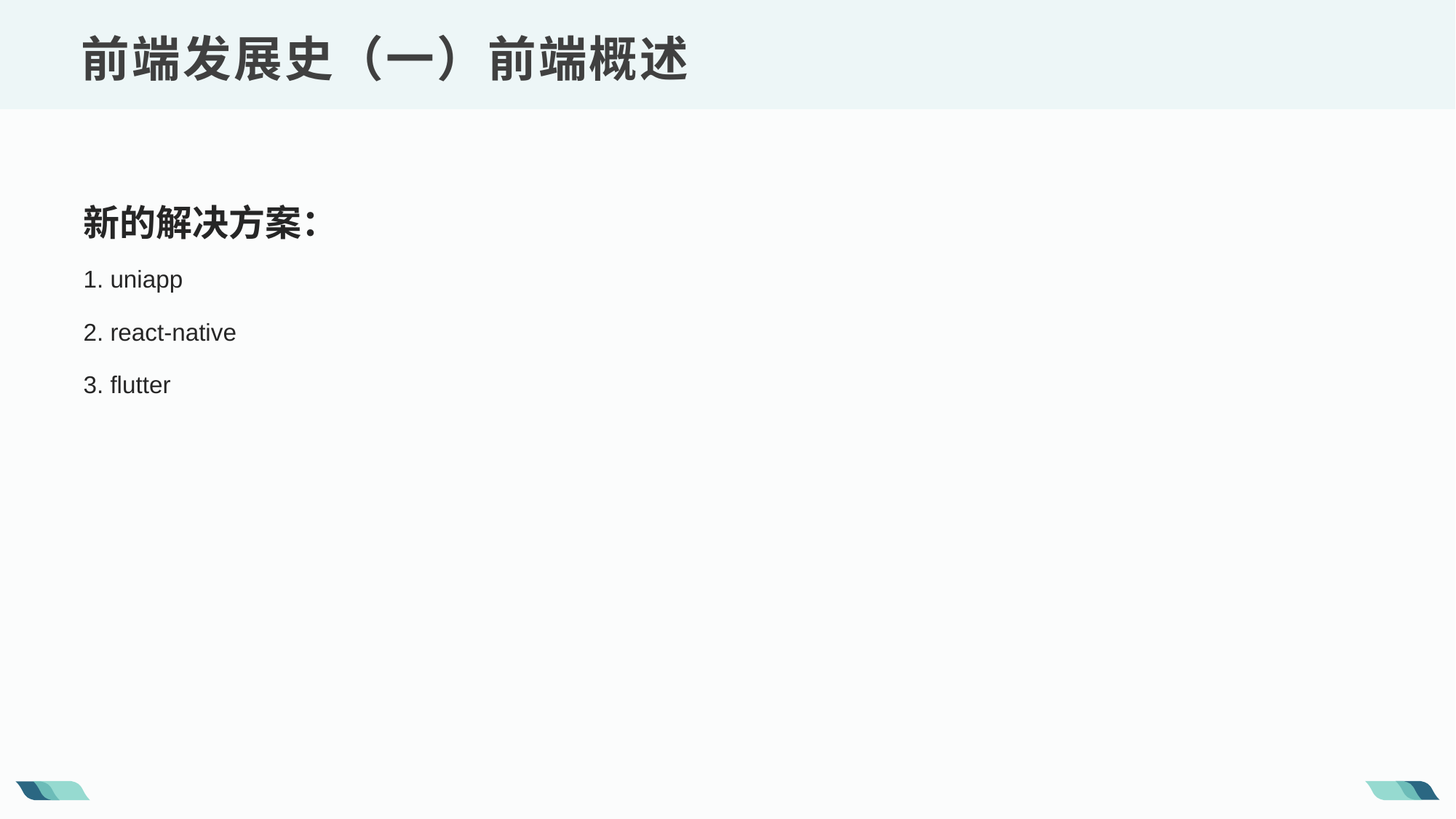

前端发展史（一）前端概述
新的解决方案：
1. uniapp
2. react-native
3. flutter